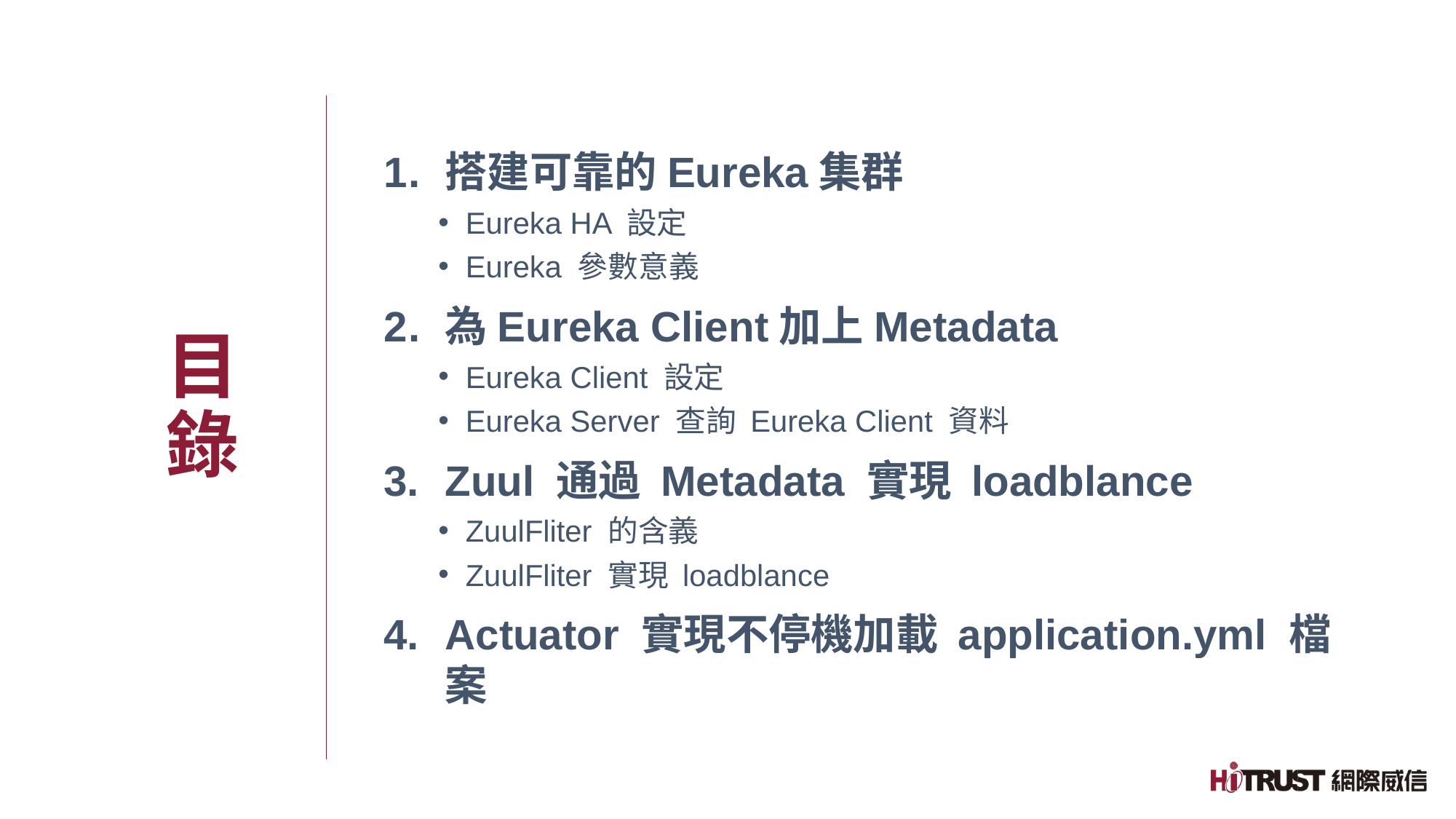

搭建可靠的Eureka集群
Eureka HA 設定
Eureka 參數意義
為Eureka Client加上Metadata
Eureka Client 設定
Eureka Server 查詢 Eureka Client 資料
Zuul 通過 Metadata 實現 loadblance
ZuulFliter 的含義
ZuulFliter 實現 loadblance
Actuator 實現不停機加載 application.yml 檔案
# 目錄